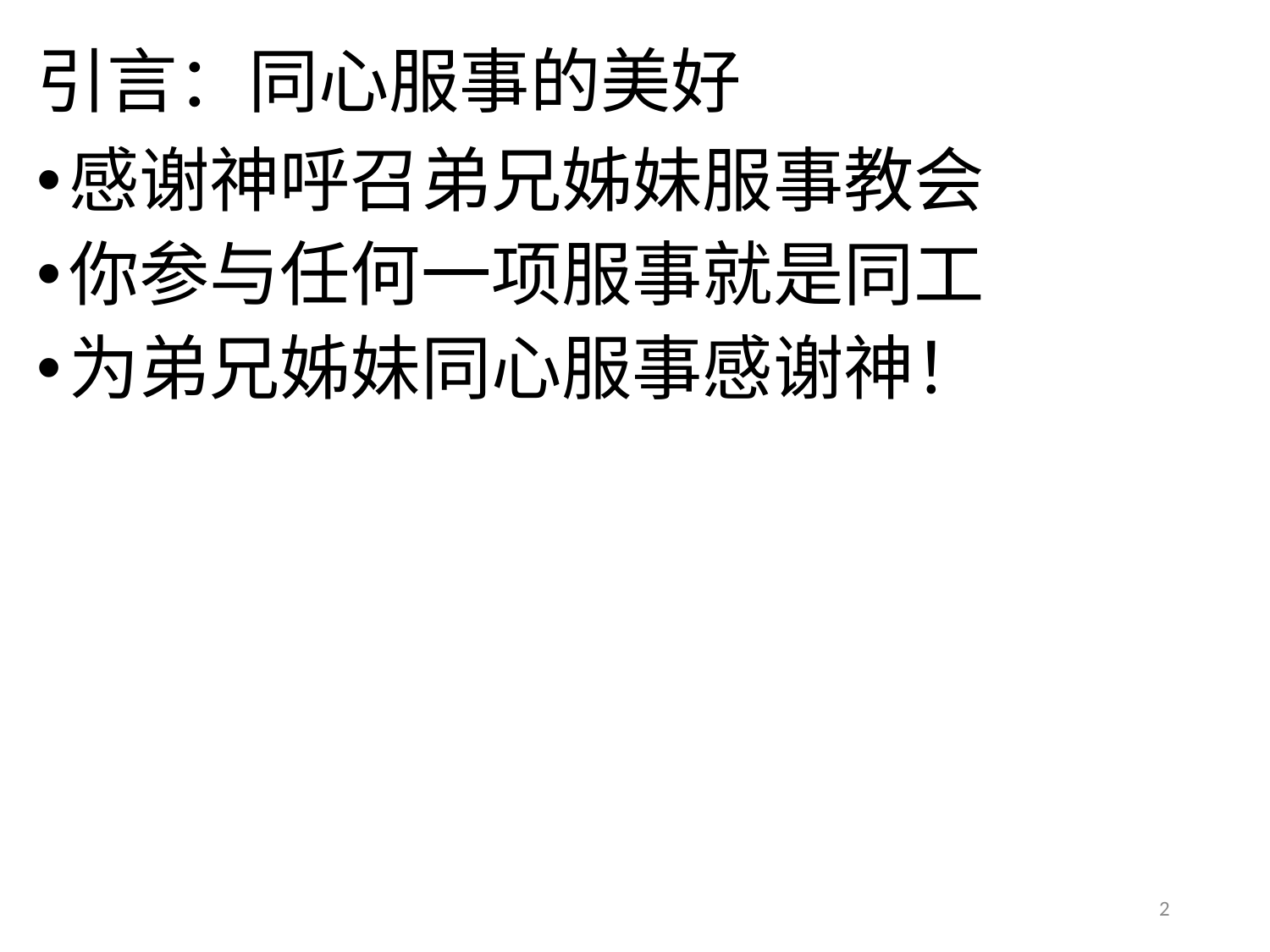

# 引言：同心服事的美好
感谢神呼召弟兄姊妹服事教会
你参与任何一项服事就是同工
为弟兄姊妹同心服事感谢神！

2